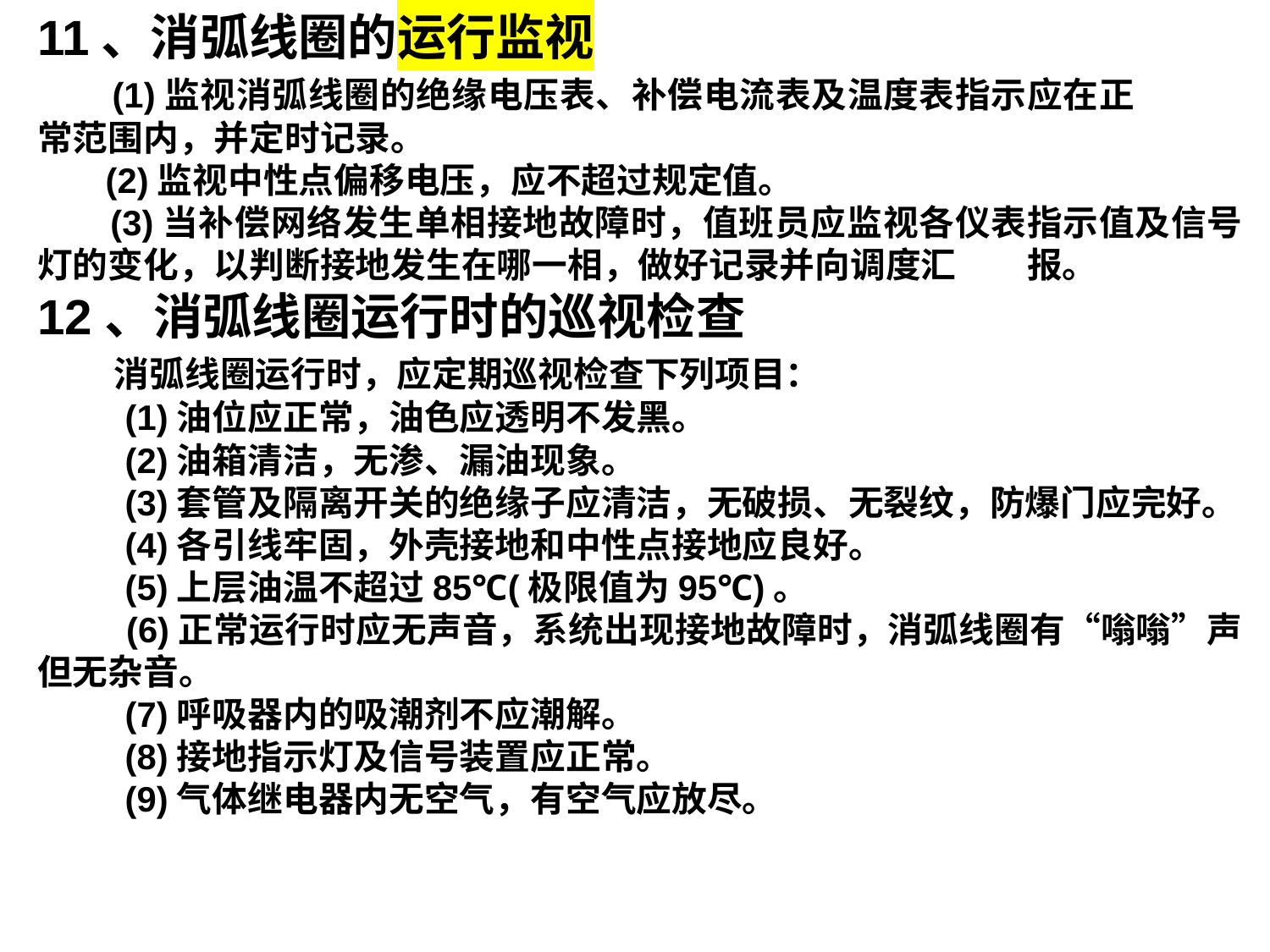

11、消弧线圈的运行监视
      (1)监视消弧线圈的绝缘电压表、补偿电流表及温度表指示应在正　　　常范围内，并定时记录。
       (2)监视中性点偏移电压，应不超过规定值。
       (3)当补偿网络发生单相接地故障时，值班员应监视各仪表指示值及信号灯的变化，以判断接地发生在哪一相，做好记录并向调度汇　　报。
12、消弧线圈运行时的巡视检查
       消弧线圈运行时，应定期巡视检查下列项目：
         (1)油位应正常，油色应透明不发黑。
         (2)油箱清洁，无渗、漏油现象。
         (3)套管及隔离开关的绝缘子应清洁，无破损、无裂纹，防爆门应完好。
         (4)各引线牢固，外壳接地和中性点接地应良好。
         (5)上层油温不超过85℃(极限值为95℃)。
         (6)正常运行时应无声音，系统出现接地故障时，消弧线圈有“嗡嗡”声但无杂音。
         (7)呼吸器内的吸潮剂不应潮解。
         (8)接地指示灯及信号装置应正常。
         (9)气体继电器内无空气，有空气应放尽。